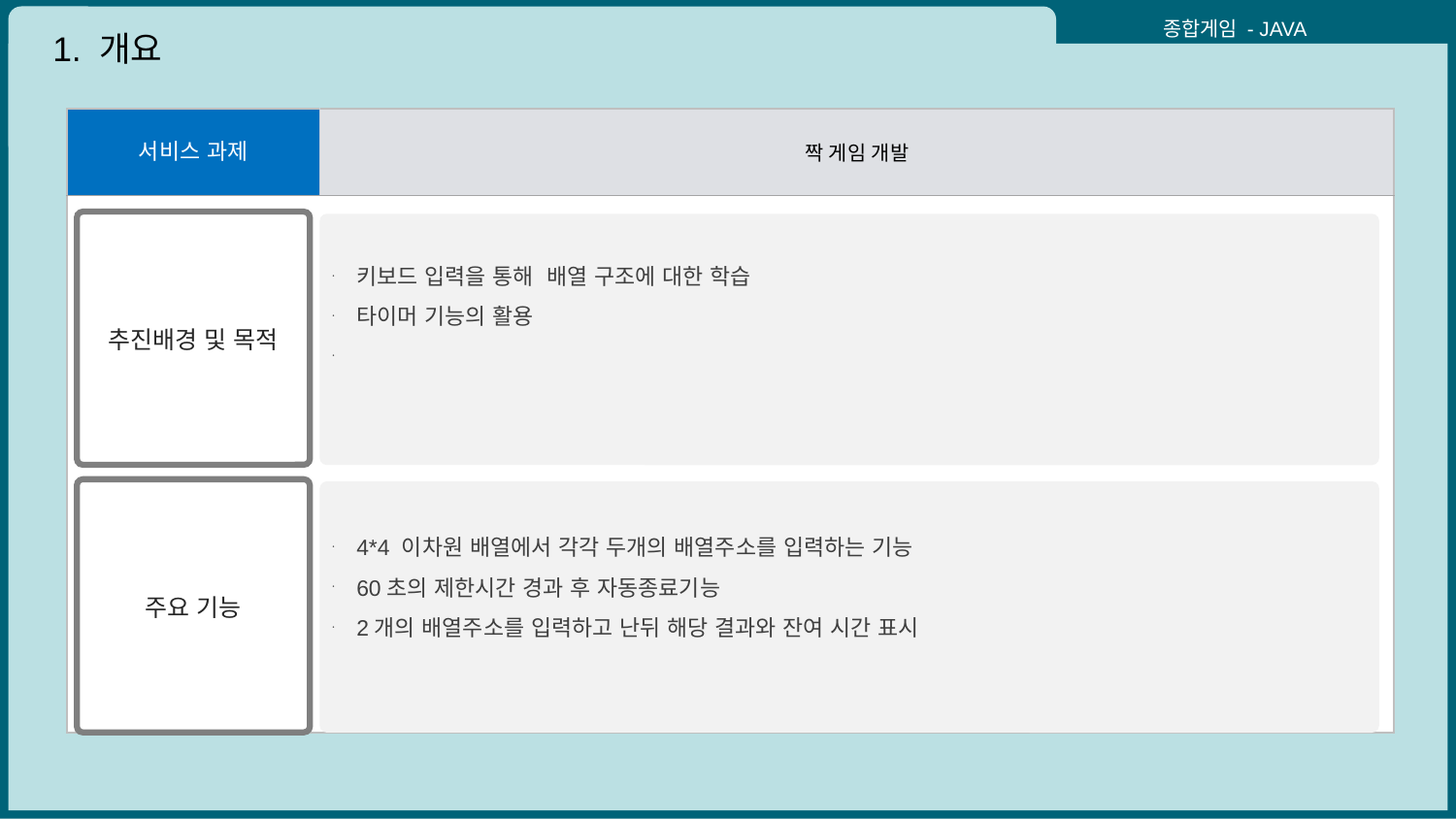

1. 개요
| 서비스 과제 | 짝 게임 개발 |
| --- | --- |
|  |  |

추진배경 및 목적
키보드 입력을 통해  배열 구조에 대한 학습
타이머 기능의 활용

주요 기능

4*4 이차원 배열에서 각각 두개의 배열주소를 입력하는 기능
60초의 제한시간 경과 후 자동종료기능
2개의 배열주소를 입력하고 난뒤 해당 결과와 잔여 시간 표시